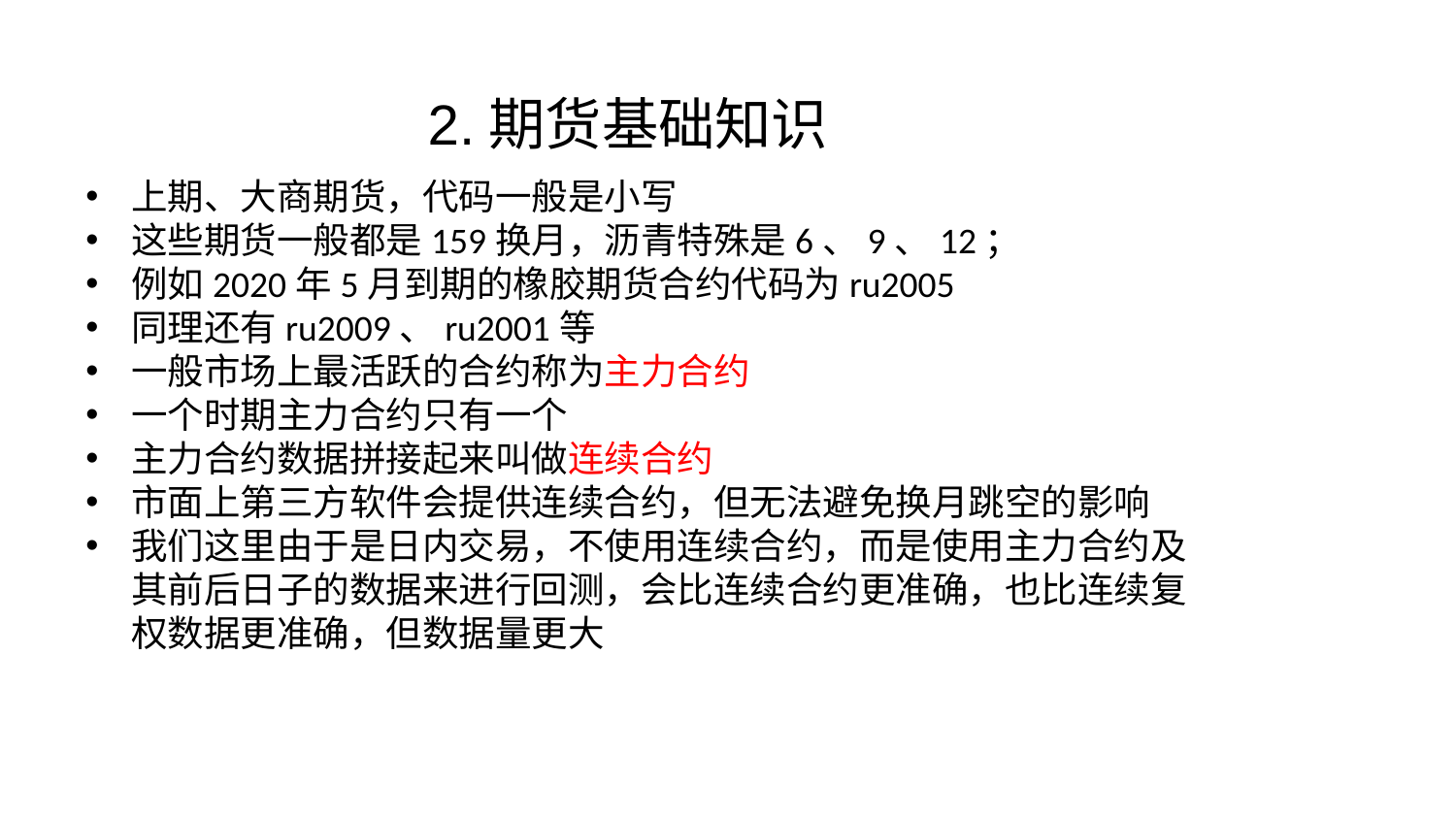

2.期货基础知识

上期、大商期货，代码一般是小写
这些期货一般都是159换月，沥青特殊是6、9、12；
例如2020年5月到期的橡胶期货合约代码为ru2005
同理还有ru2009、ru2001等
一般市场上最活跃的合约称为主力合约
一个时期主力合约只有一个
主力合约数据拼接起来叫做连续合约
市面上第三方软件会提供连续合约，但无法避免换月跳空的影响
我们这里由于是日内交易，不使用连续合约，而是使用主力合约及其前后日子的数据来进行回测，会比连续合约更准确，也比连续复权数据更准确，但数据量更大